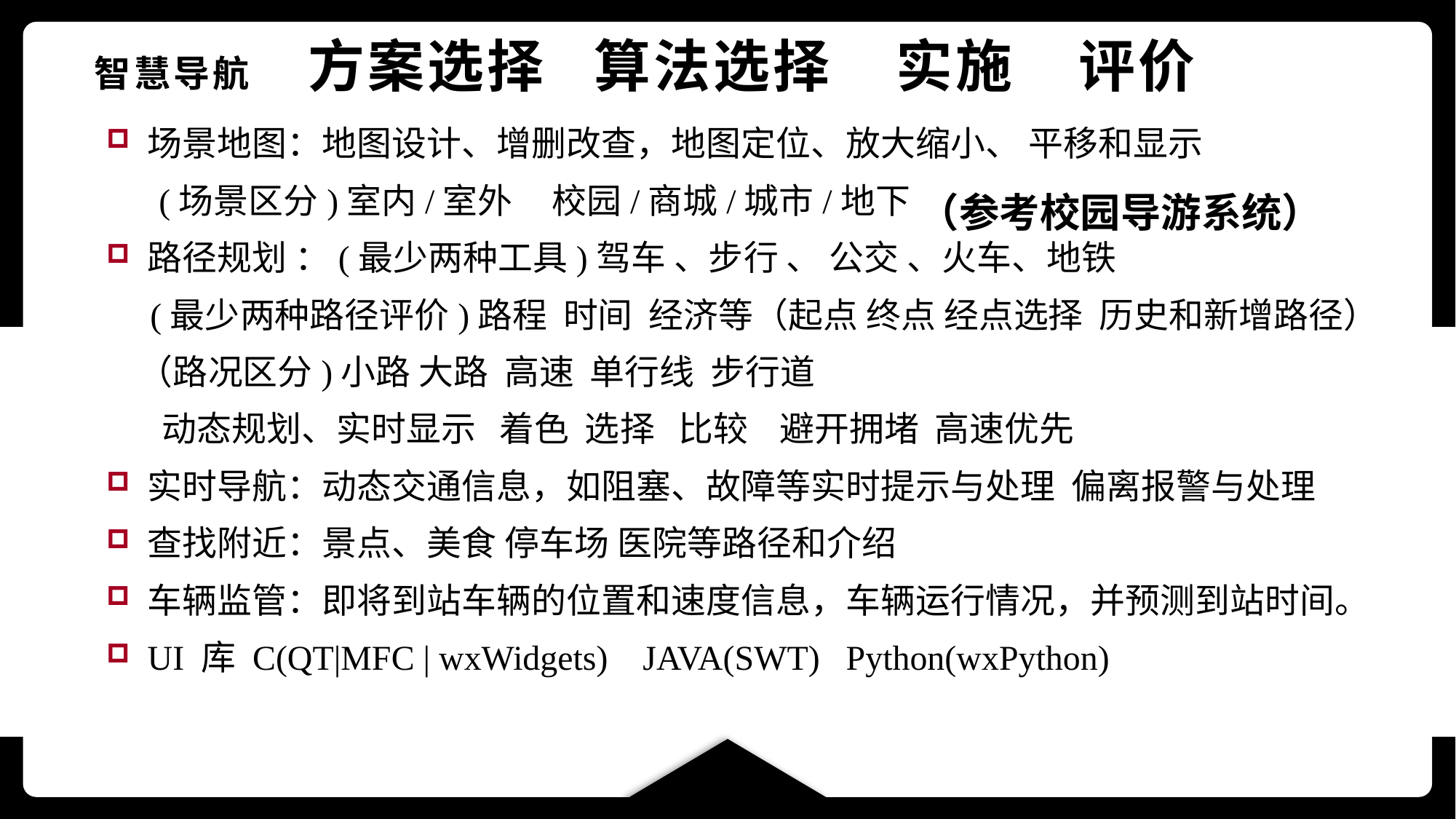

# 智慧导航     方案选择   算法选择    实施    评价
场景地图：地图设计、增删改查，地图定位、放大缩小、 平移和显示
      (场景区分)室内/室外     校园/商城/城市/地下
路径规划 ：(最少两种工具)驾车 、步行 、 公交 、火车、地铁
     (最少两种路径评价)路程  时间  经济等（起点 终点 经点选择  历史和新增路径）
   （路况区分)小路 大路  高速  单行线  步行道
      动态规划、实时显示   着色  选择   比较    避开拥堵  高速优先
实时导航：动态交通信息，如阻塞、故障等实时提示与处理  偏离报警与处理
查找附近：景点、美食 停车场 医院等路径和介绍
车辆监管：即将到站车辆的位置和速度信息，车辆运行情况，并预测到站时间。
UI 库 C(QT|MFC | wxWidgets)    JAVA(SWT)   Python(wxPython)
（参考校园导游系统）
28